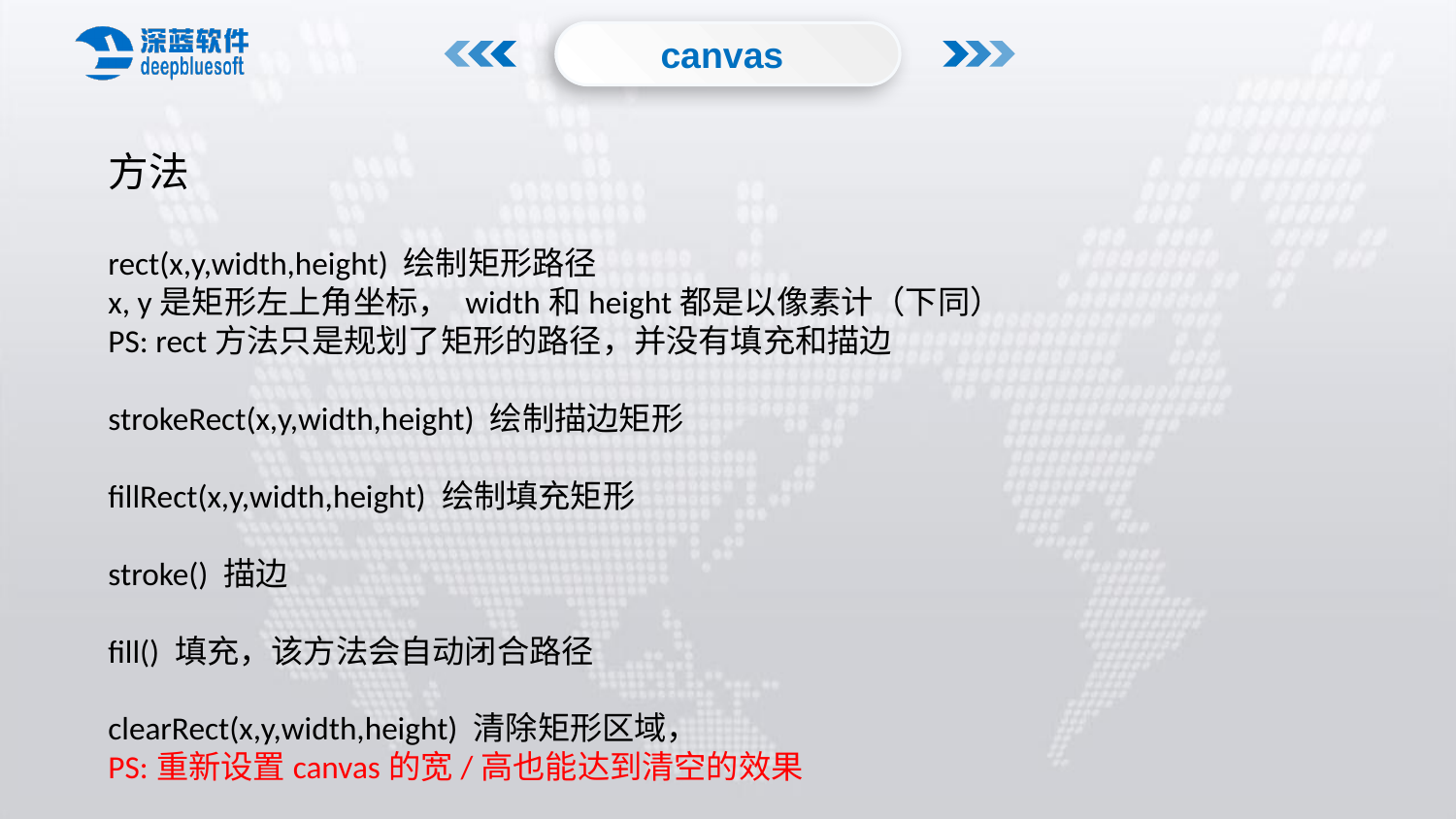

canvas

方法

rect(x,y,width,height) 绘制矩形路径
x, y是矩形左上角坐标， width和height都是以像素计（下同）
PS: rect方法只是规划了矩形的路径，并没有填充和描边

strokeRect(x,y,width,height) 绘制描边矩形

fillRect(x,y,width,height) 绘制填充矩形

stroke() 描边

fill() 填充，该方法会自动闭合路径

clearRect(x,y,width,height) 清除矩形区域，
PS:重新设置canvas的宽/高也能达到清空的效果